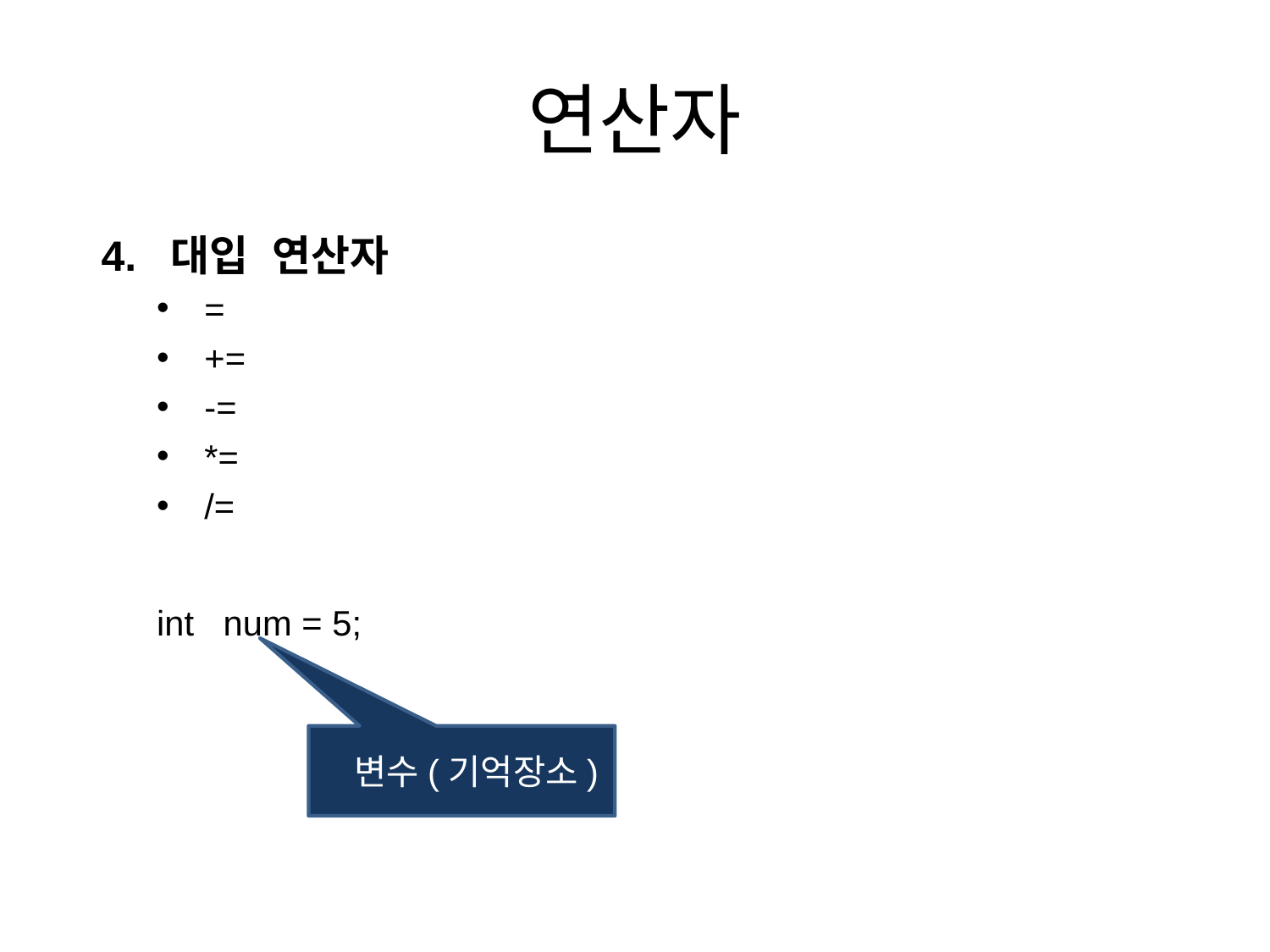

# 연산자
4.  대입  연산자
=
+=
-=
*=
/=

int   num = 5;

   변수(기억장소)